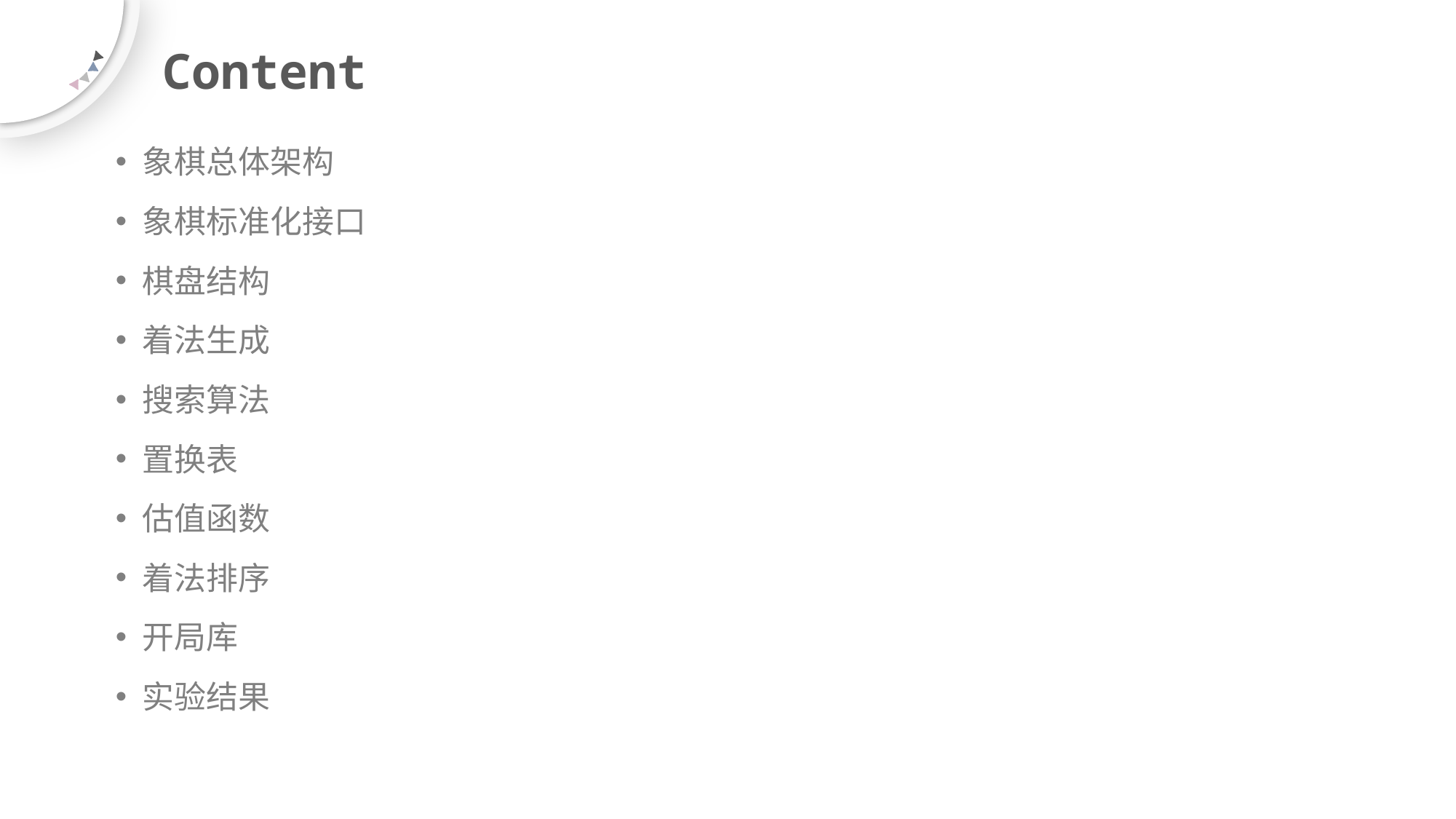

# Content
象棋总体架构
象棋标准化接口
棋盘结构
着法生成
搜索算法
置换表
估值函数
着法排序
开局库
实验结果